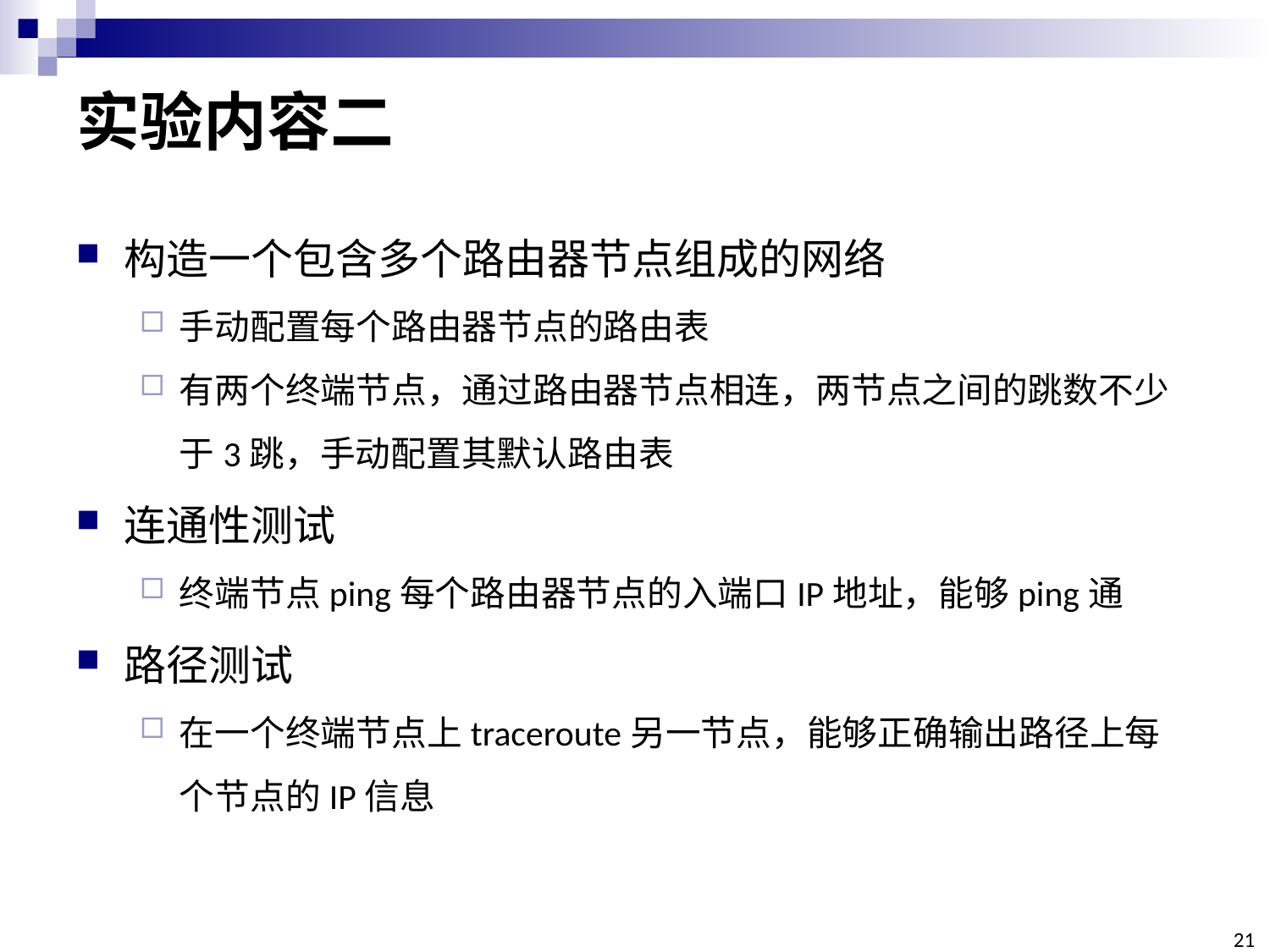

# 实验内容二
构造一个包含多个路由器节点组成的网络
手动配置每个路由器节点的路由表
有两个终端节点，通过路由器节点相连，两节点之间的跳数不少于3跳，手动配置其默认路由表
连通性测试
终端节点ping每个路由器节点的入端口IP地址，能够ping通
路径测试
在一个终端节点上traceroute另一节点，能够正确输出路径上每个节点的IP信息

21